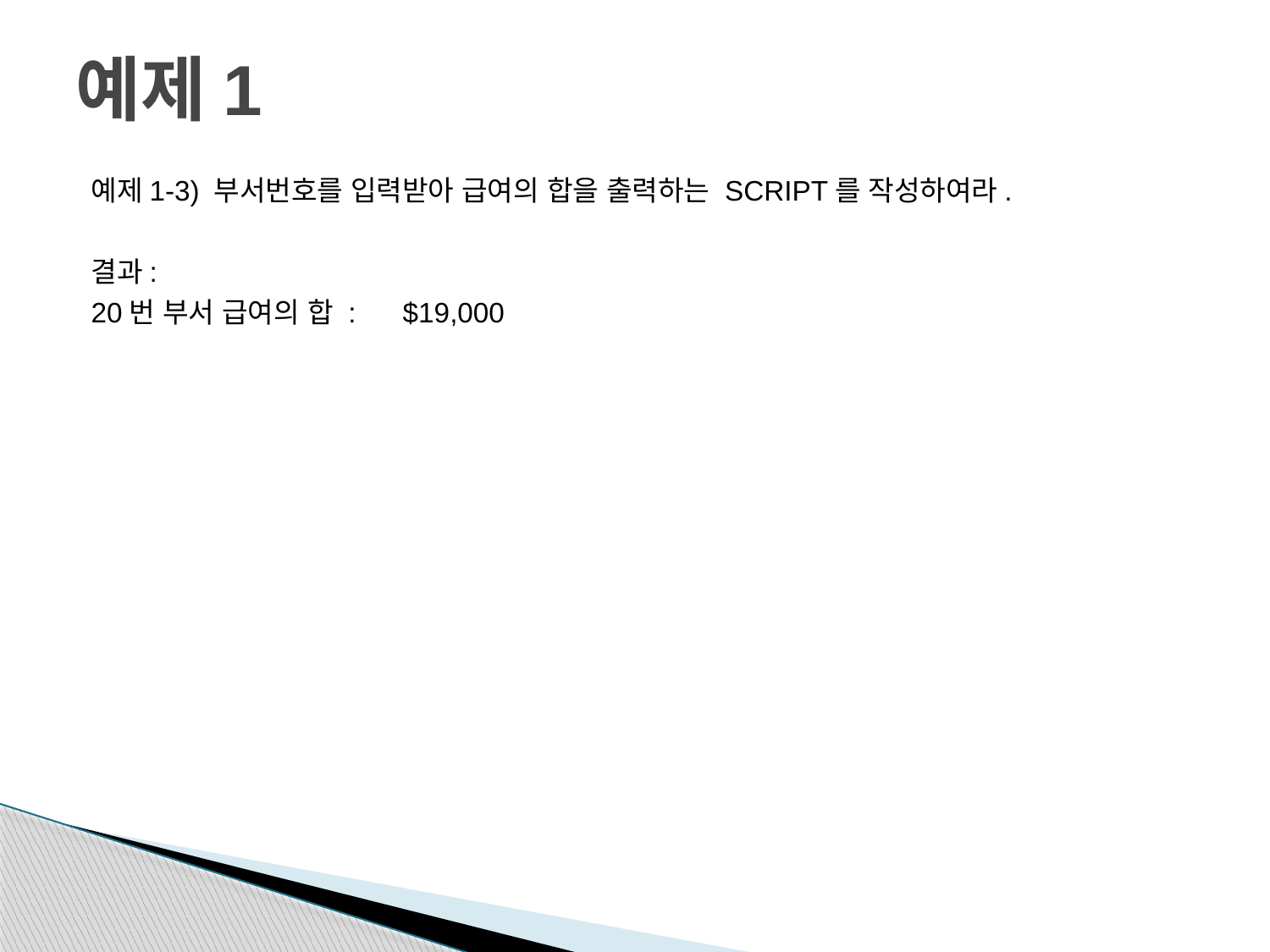

# 예제1
예제1-3) 부서번호를 입력받아 급여의 합을 출력하는 SCRIPT를 작성하여라.

결과:
20번 부서 급여의 합 :      $19,000